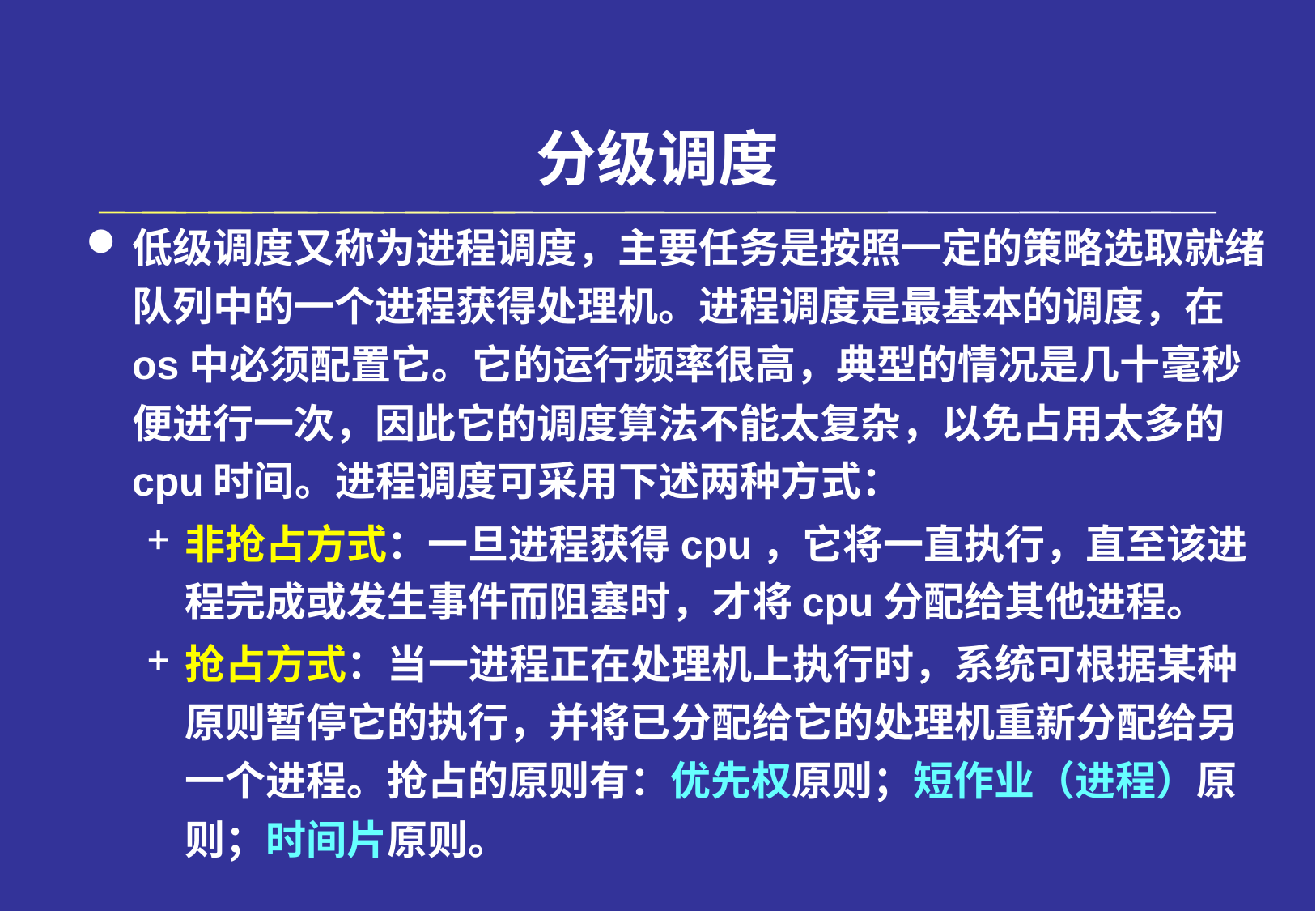

# 分级调度
低级调度又称为进程调度，主要任务是按照一定的策略选取就绪队列中的一个进程获得处理机。进程调度是最基本的调度，在os中必须配置它。它的运行频率很高，典型的情况是几十毫秒便进行一次，因此它的调度算法不能太复杂，以免占用太多的cpu时间。进程调度可采用下述两种方式：
非抢占方式：一旦进程获得cpu，它将一直执行，直至该进程完成或发生事件而阻塞时，才将cpu分配给其他进程。
抢占方式：当一进程正在处理机上执行时，系统可根据某种原则暂停它的执行，并将已分配给它的处理机重新分配给另一个进程。抢占的原则有：优先权原则；短作业（进程）原则；时间片原则。